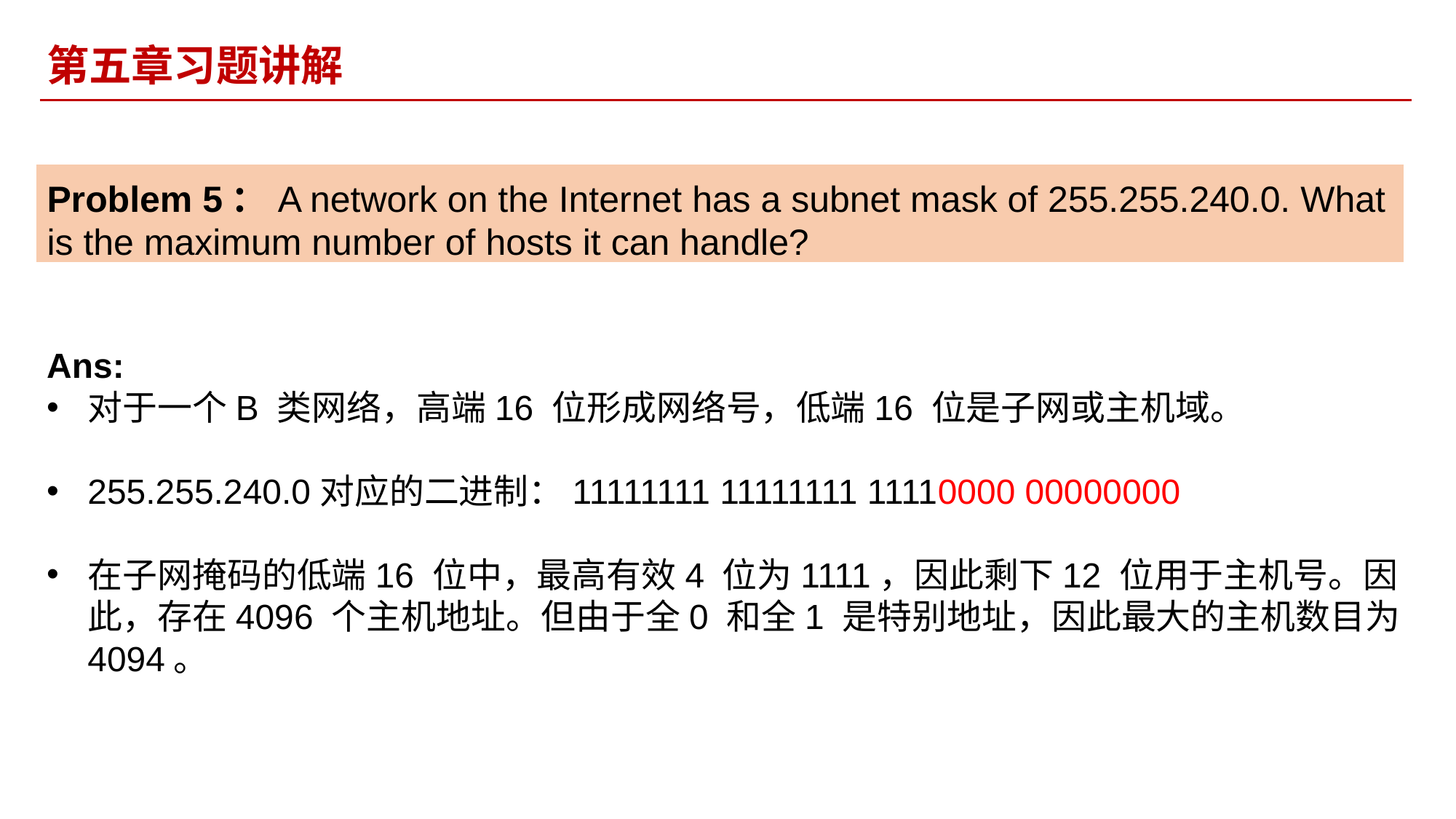

第五章习题讲解
| Problem 5：A network on the Internet has a subnet mask of 255.255.240.0. What is the maximum number of hosts it can handle? |
| --- |
Ans:
对于一个B 类网络，高端16 位形成网络号，低端16 位是子网或主机域。

255.255.240.0对应的二进制：11111111 11111111 11110000 00000000

在子网掩码的低端16 位中，最高有效4 位为1111，因此剩下12 位用于主机号。因此，存在4096 个主机地址。但由于全0 和全1 是特别地址，因此最大的主机数目为4094。